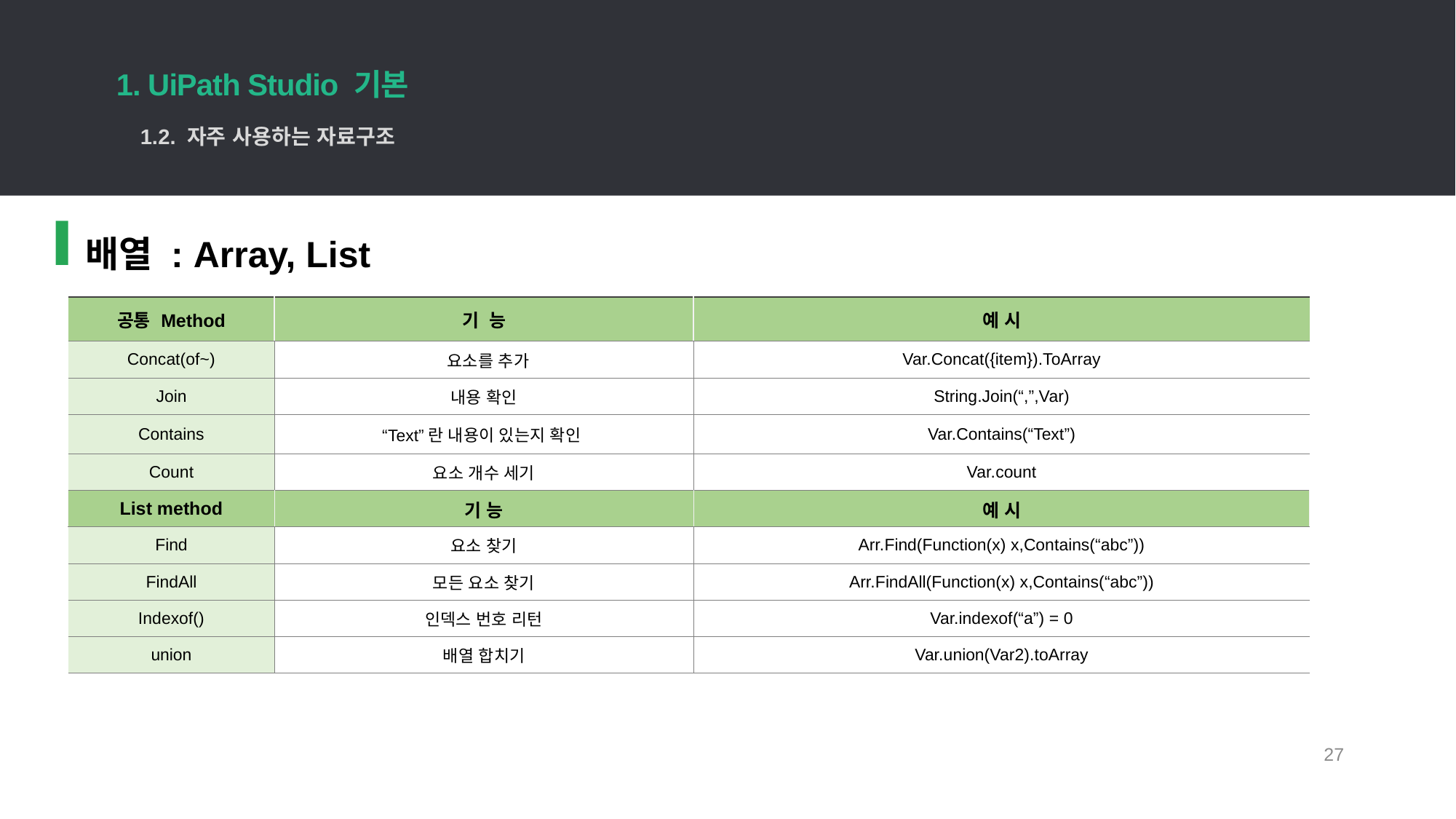

1. UiPath Studio 기본
27
1.2. 자주 사용하는 자료구조
배열 : Array, List

| 공통 Method | 기 능 | 예 시 |
| --- | --- | --- |
| Concat(of~) | 요소를 추가 | Var.Concat({item}).ToArray |
| Join | 내용 확인 | String.Join(“,”,Var) |
| Contains | “Text”란 내용이 있는지 확인 | Var.Contains(“Text”) |
| Count | 요소 개수 세기 | Var.count |
| List method | 기 능 | 예 시 |
| Find | 요소 찾기 | Arr.Find(Function(x) x,Contains(“abc”)) |
| FindAll | 모든 요소 찾기 | Arr.FindAll(Function(x) x,Contains(“abc”)) |
| Indexof() | 인덱스 번호 리턴 | Var.indexof(“a”) = 0 |
| union | 배열 합치기 | Var.union(Var2).toArray |
27